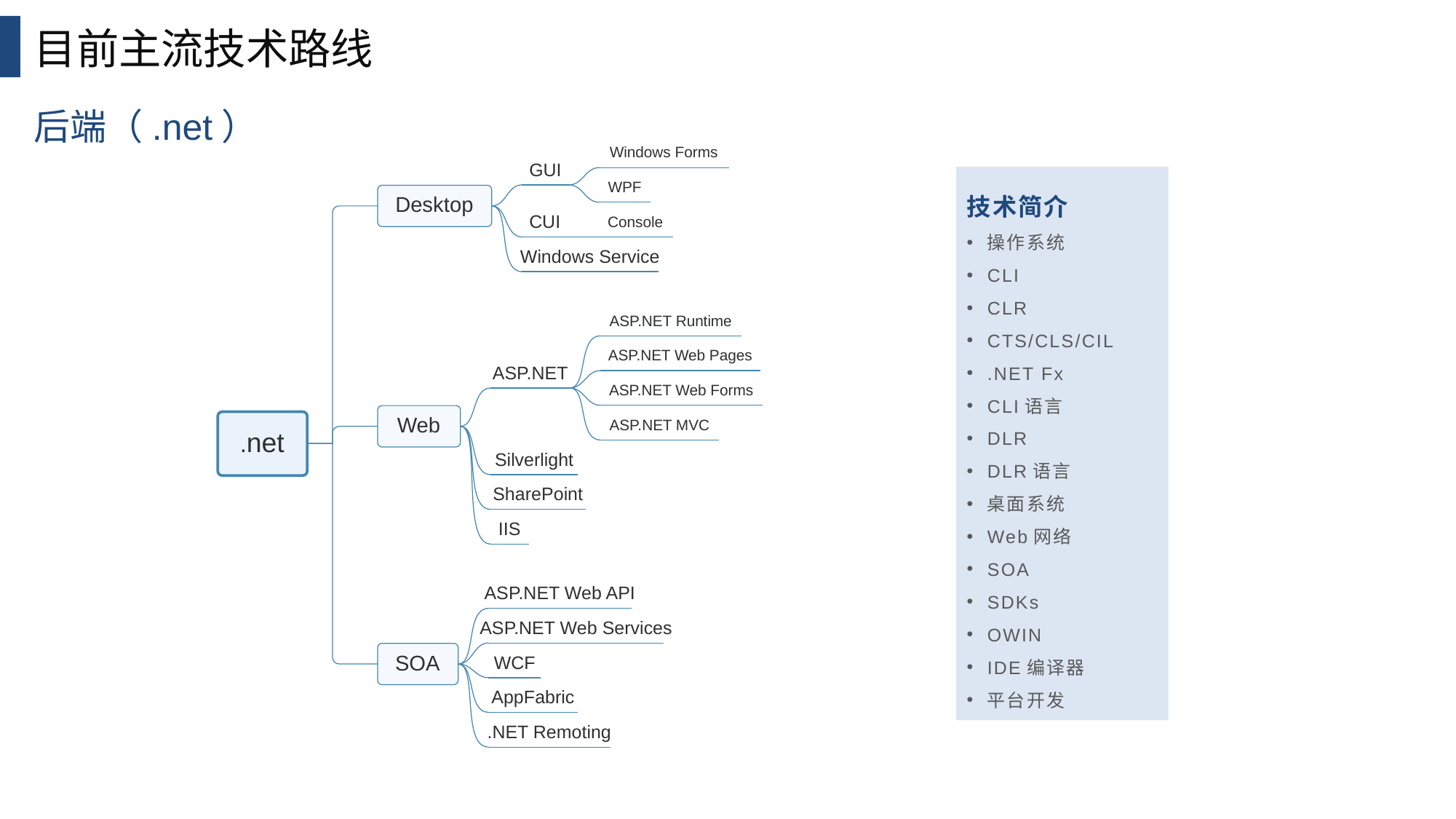

目前主流技术路线
后端（.net）
Windows Forms
GUI
WPF

Desktop

CUI
Console

Windows Service
ASP.NET Runtime

ASP.NET Web Pages
ASP.NET

ASP.NET Web Forms

Web

.net
ASP.NET MVC

Silverlight

SharePoint

IIS

ASP.NET Web API
ASP.NET Web Services

SOA
WCF

AppFabric

.NET Remoting
技术简介
操作系统
CLI
CLR
CTS/CLS/CIL
.NET Fx
CLI语言
DLR
DLR语言
桌面系统
Web网络
SOA
SDKs
OWIN
IDE编译器
平台开发